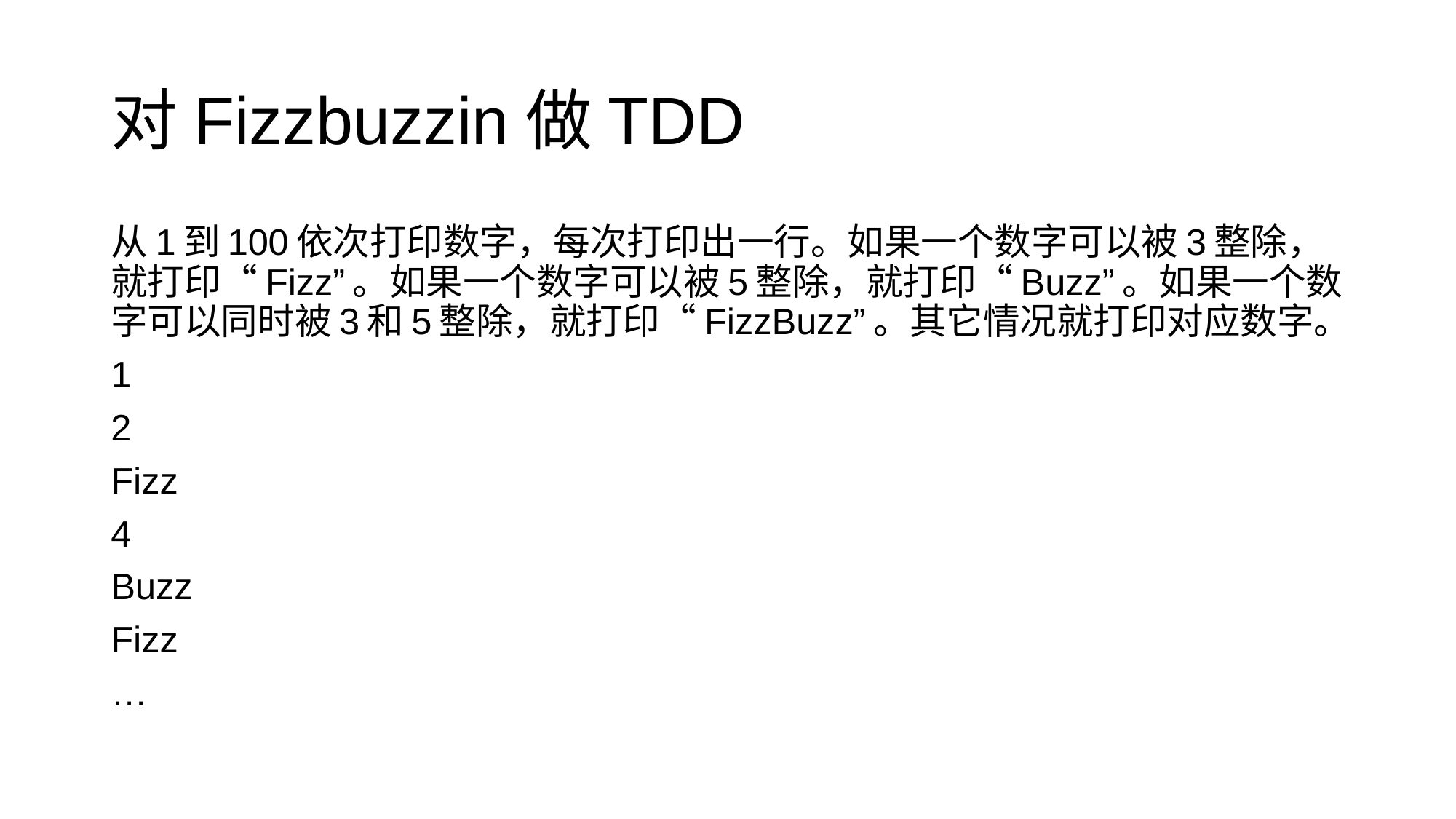

# 对Fizzbuzzin做TDD
从1到100依次打印数字，每次打印出一行。如果一个数字可以被3整除，就打印“Fizz”。如果一个数字可以被5整除，就打印“Buzz”。如果一个数字可以同时被3和5整除，就打印“FizzBuzz”。其它情况就打印对应数字。
1
2
Fizz
4
Buzz
Fizz
…